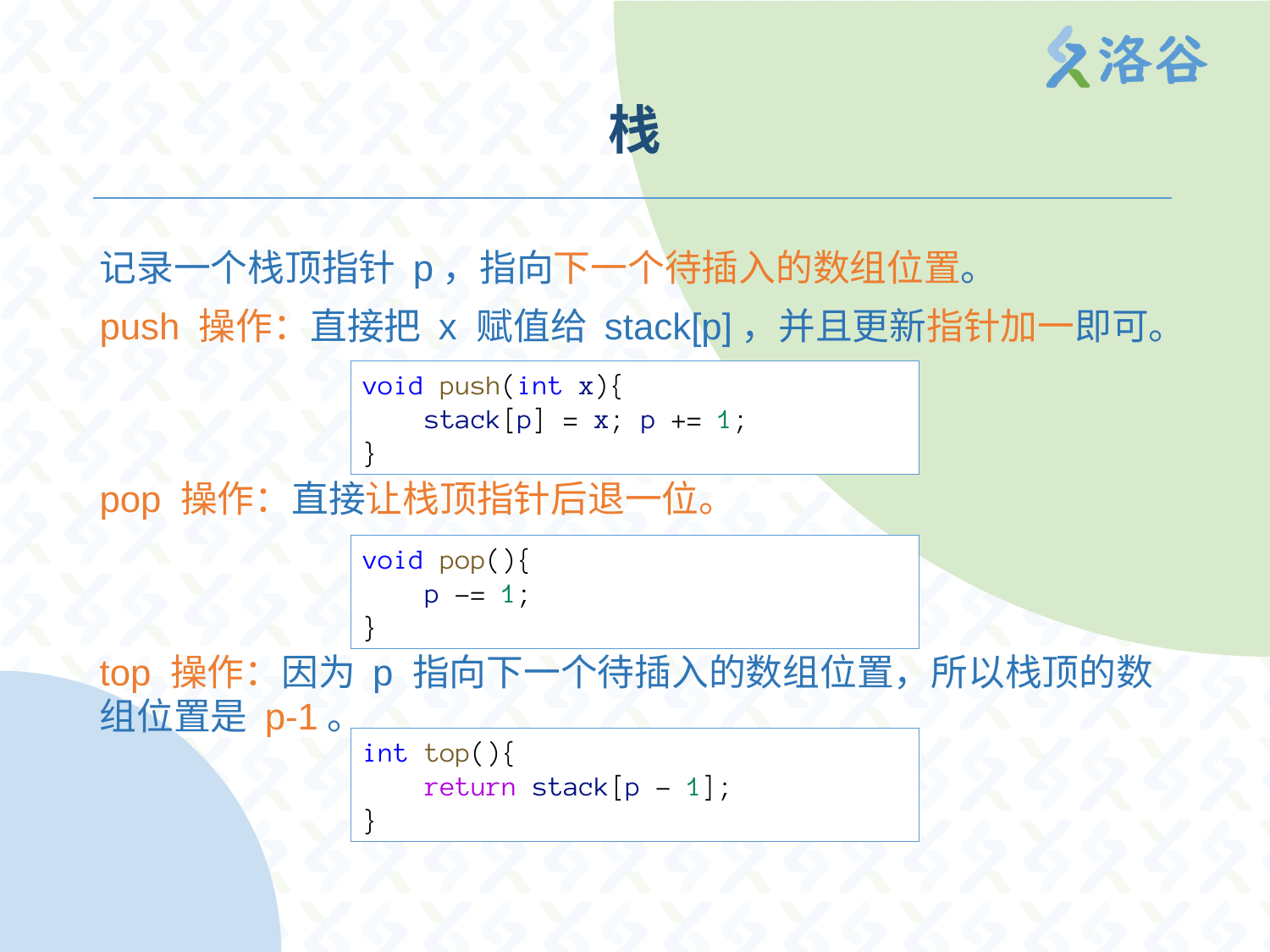

# 栈
记录一个栈顶指针 p，指向下一个待插入的数组位置。
push 操作：直接把 x 赋值给 stack[p]，并且更新指针加一即可。

pop 操作：直接让栈顶指针后退一位。

top 操作：因为 p 指向下一个待插入的数组位置，所以栈顶的数组位置是 p-1。

void push(int x){
    stack[p] = x; p += 1;
}
void pop(){
    p -= 1;
}
int top(){
    return stack[p - 1];
}